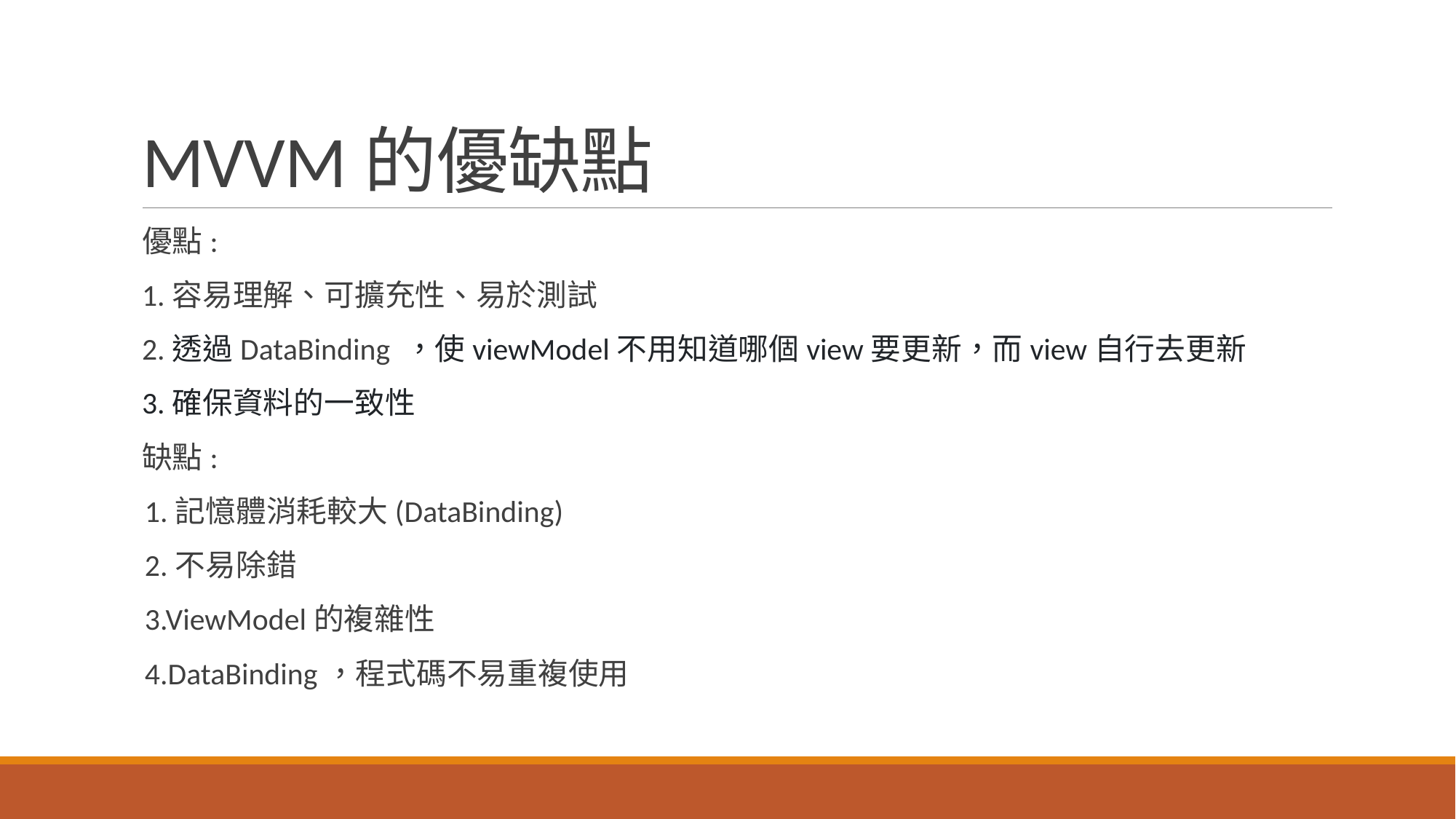

# MVVM的優缺點
優點:
1.容易理解、可擴充性、易於測試
2.透過DataBinding ，使viewModel不用知道哪個view要更新，而view自行去更新
3.確保資料的一致性
缺點:
  1.記憶體消耗較大(DataBinding)
  2.不易除錯
  3.ViewModel的複雜性
  4.DataBinding，程式碼不易重複使用